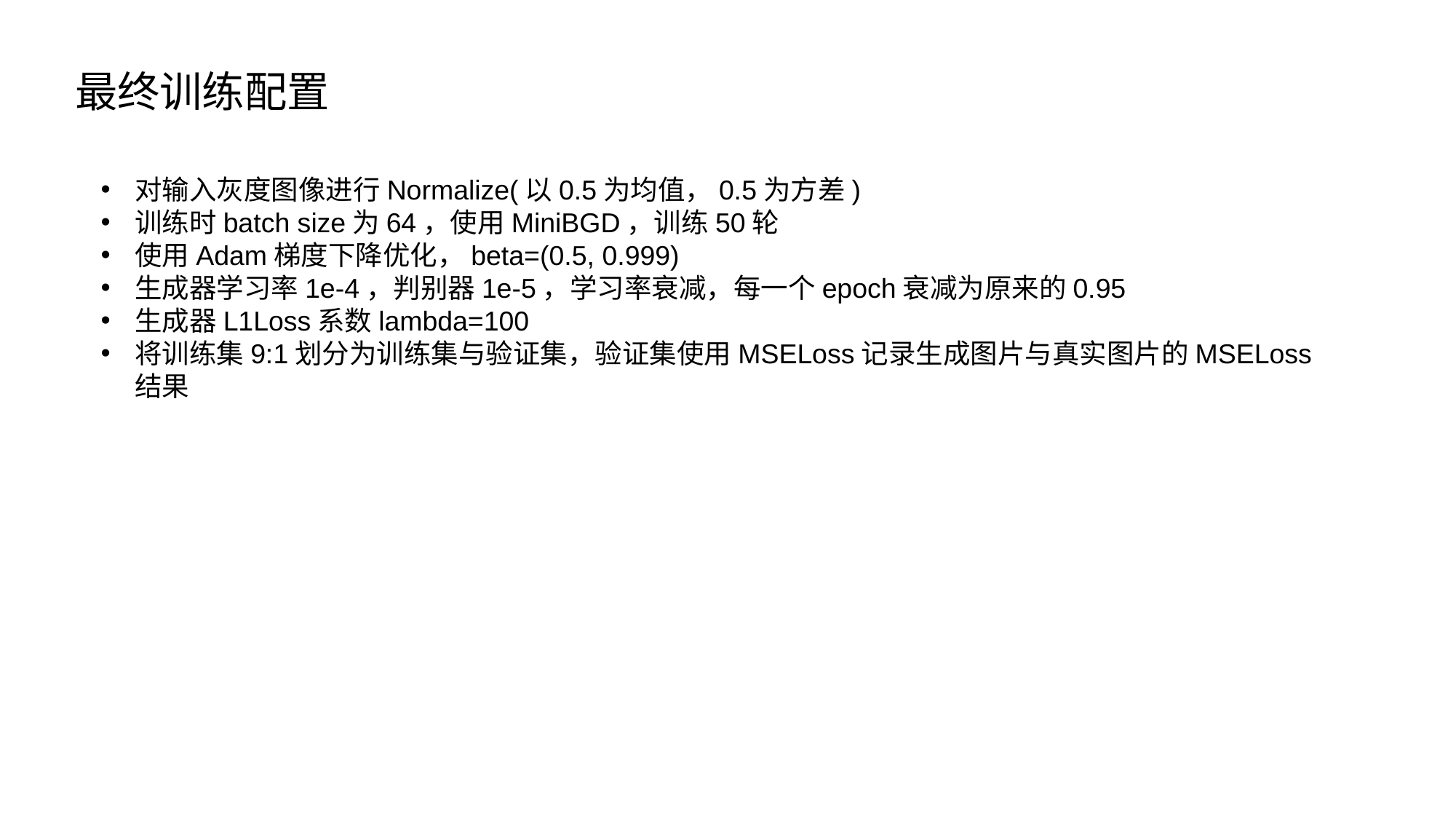

最终训练配置
对输入灰度图像进行Normalize(以0.5为均值，0.5为方差)
训练时batch size为64，使用MiniBGD，训练50轮
使用Adam梯度下降优化，beta=(0.5, 0.999)
生成器学习率1e-4，判别器1e-5，学习率衰减，每一个epoch衰减为原来的0.95
生成器L1Loss系数lambda=100
将训练集9:1划分为训练集与验证集，验证集使用MSELoss记录生成图片与真实图片的MSELoss结果